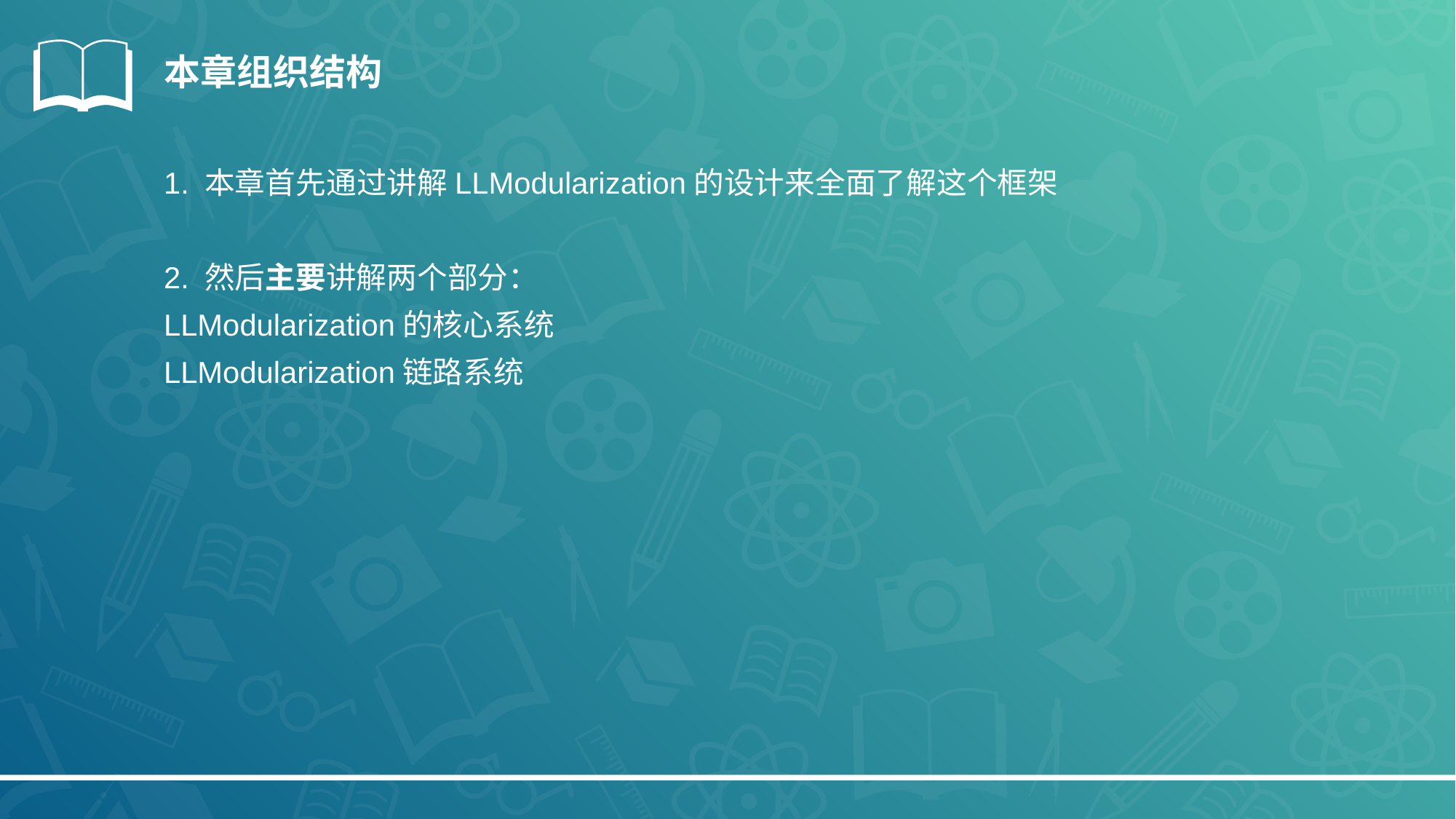

本章组织结构
1. 本章首先通过讲解LLModularization的设计来全面了解这个框架

2. 然后主要讲解两个部分：
LLModularization的核心系统
LLModularization链路系统